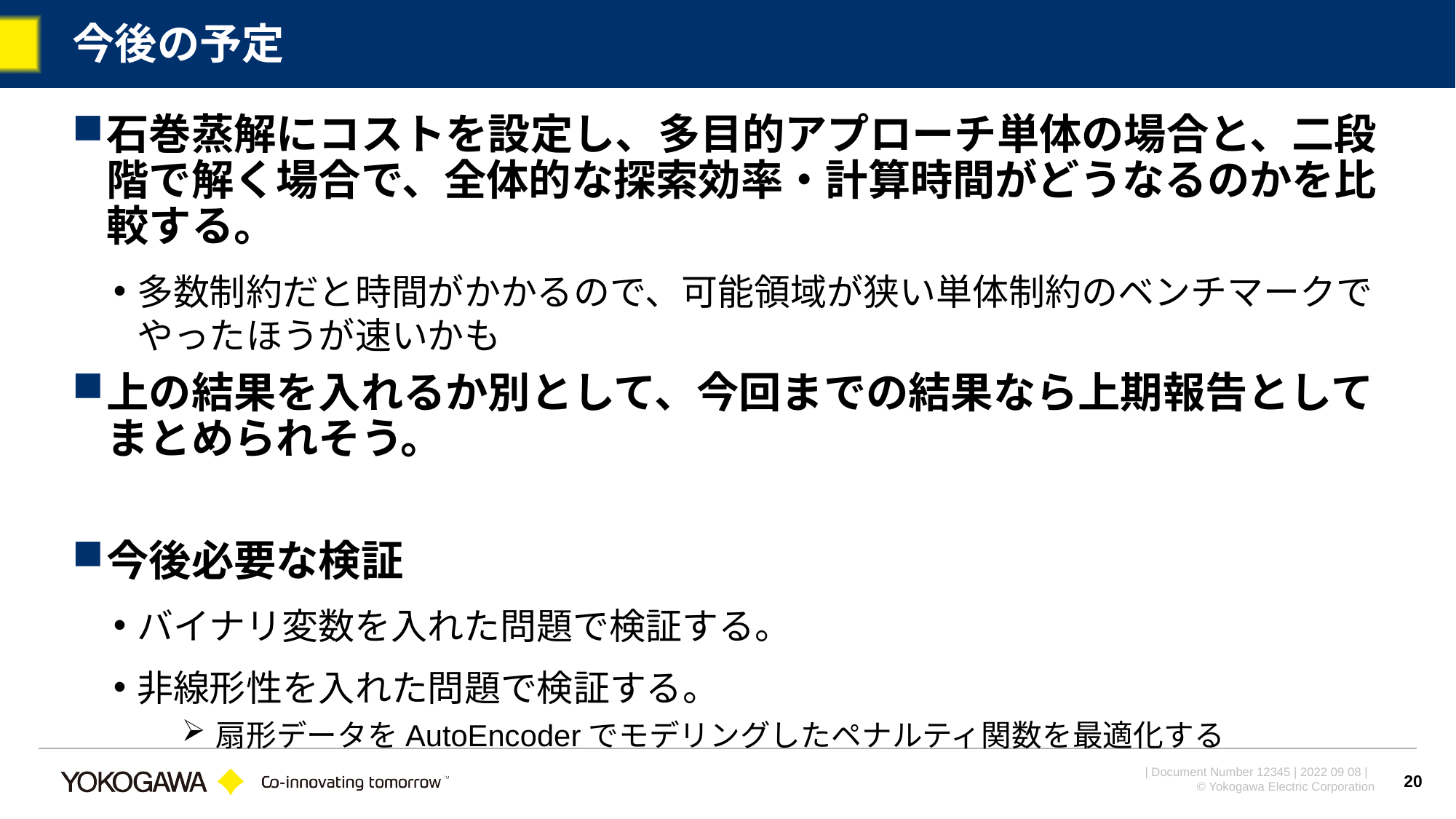

# 今後の予定
石巻蒸解にコストを設定し、多目的アプローチ単体の場合と、二段階で解く場合で、全体的な探索効率・計算時間がどうなるのかを比較する。
多数制約だと時間がかかるので、可能領域が狭い単体制約のベンチマークでやったほうが速いかも
上の結果を入れるか別として、今回までの結果なら上期報告としてまとめられそう。

今後必要な検証
バイナリ変数を入れた問題で検証する。
非線形性を入れた問題で検証する。
扇形データをAutoEncoderでモデリングしたペナルティ関数を最適化する
20